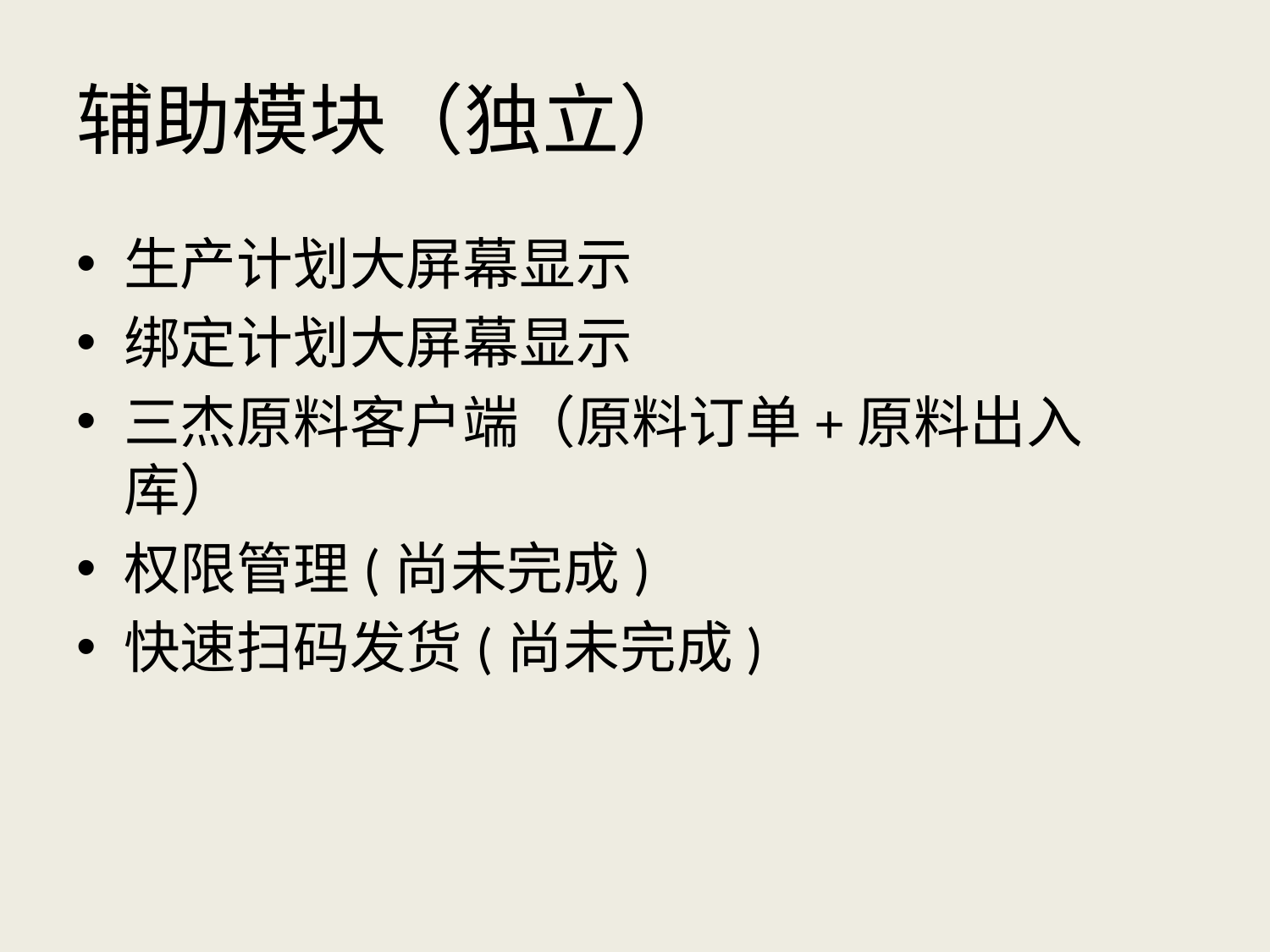

# 辅助模块（独立）
生产计划大屏幕显示
绑定计划大屏幕显示
三杰原料客户端（原料订单+原料出入库）
权限管理(尚未完成)
快速扫码发货(尚未完成)